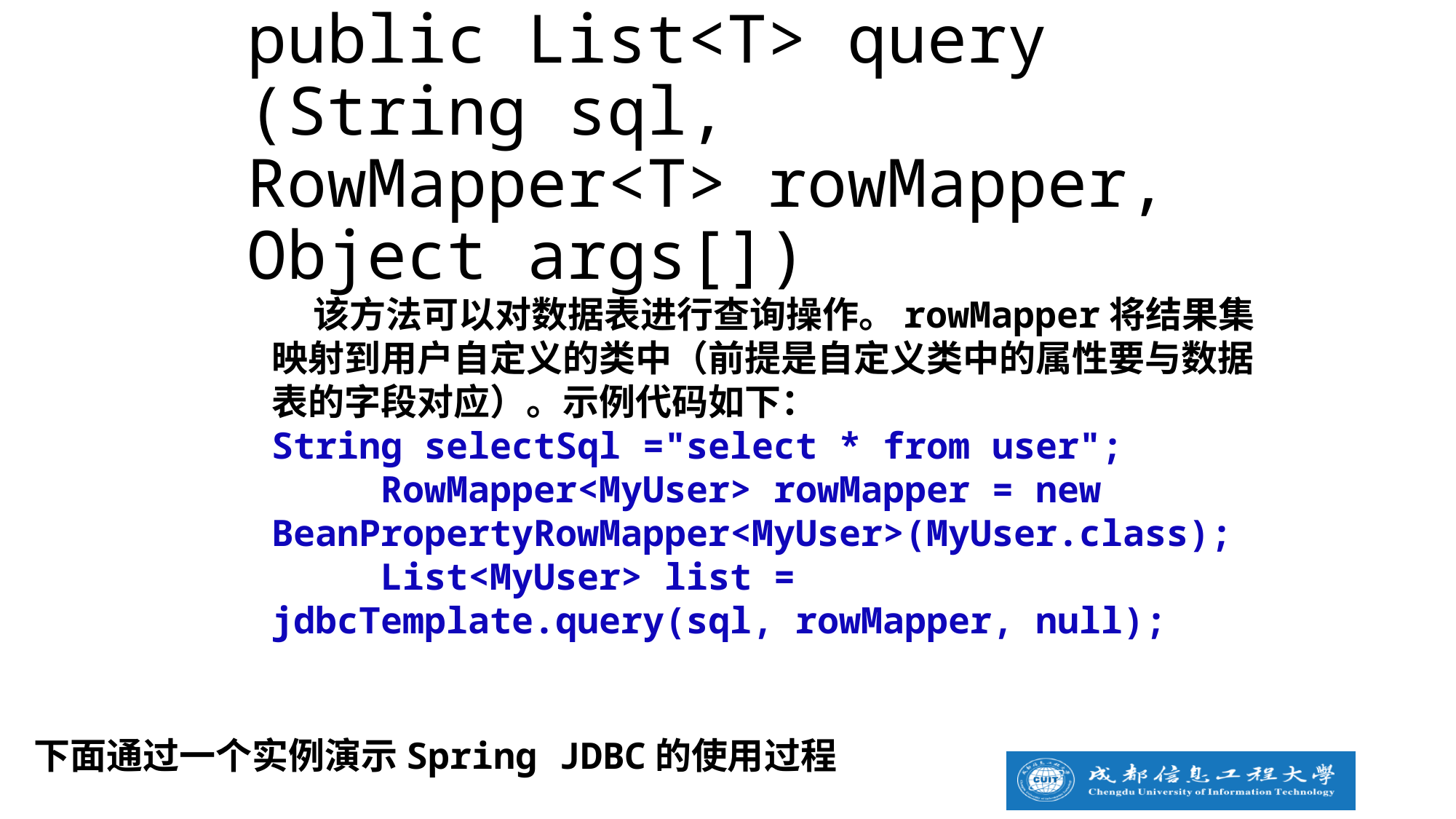

public List<T> query (String sql, RowMapper<T> rowMapper, Object args[])
    该方法可以对数据表进行查询操作。rowMapper将结果集映射到用户自定义的类中（前提是自定义类中的属性要与数据表的字段对应）。示例代码如下：
String selectSql ="select * from user";
	RowMapper<MyUser> rowMapper = new BeanPropertyRowMapper<MyUser>(MyUser.class);
	List<MyUser> list = jdbcTemplate.query(sql, rowMapper, null);
下面通过一个实例演示Spring JDBC的使用过程